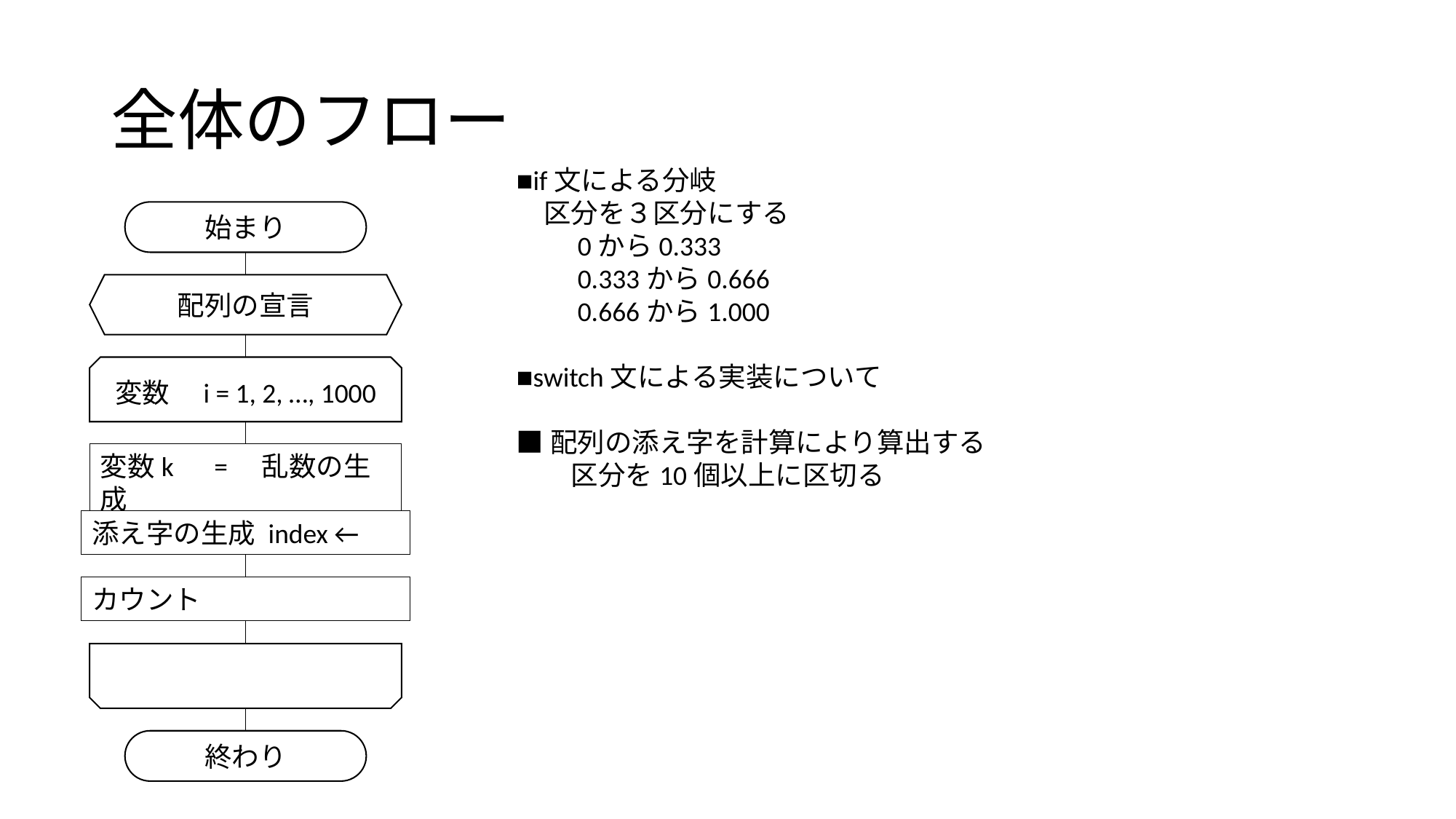

# 全体のフロー
■if文による分岐
　区分を３区分にする
　　0から0.333
　　0.333から0.666
　　0.666から1.000

■switch文による実装について

■配列の添え字を計算により算出する
　　区分を10個以上に区切る

始まり
配列の宣言
変数　i = 1, 2, …, 1000
変数k　=　乱数の生成
添え字の生成 index ←
カウント

終わり